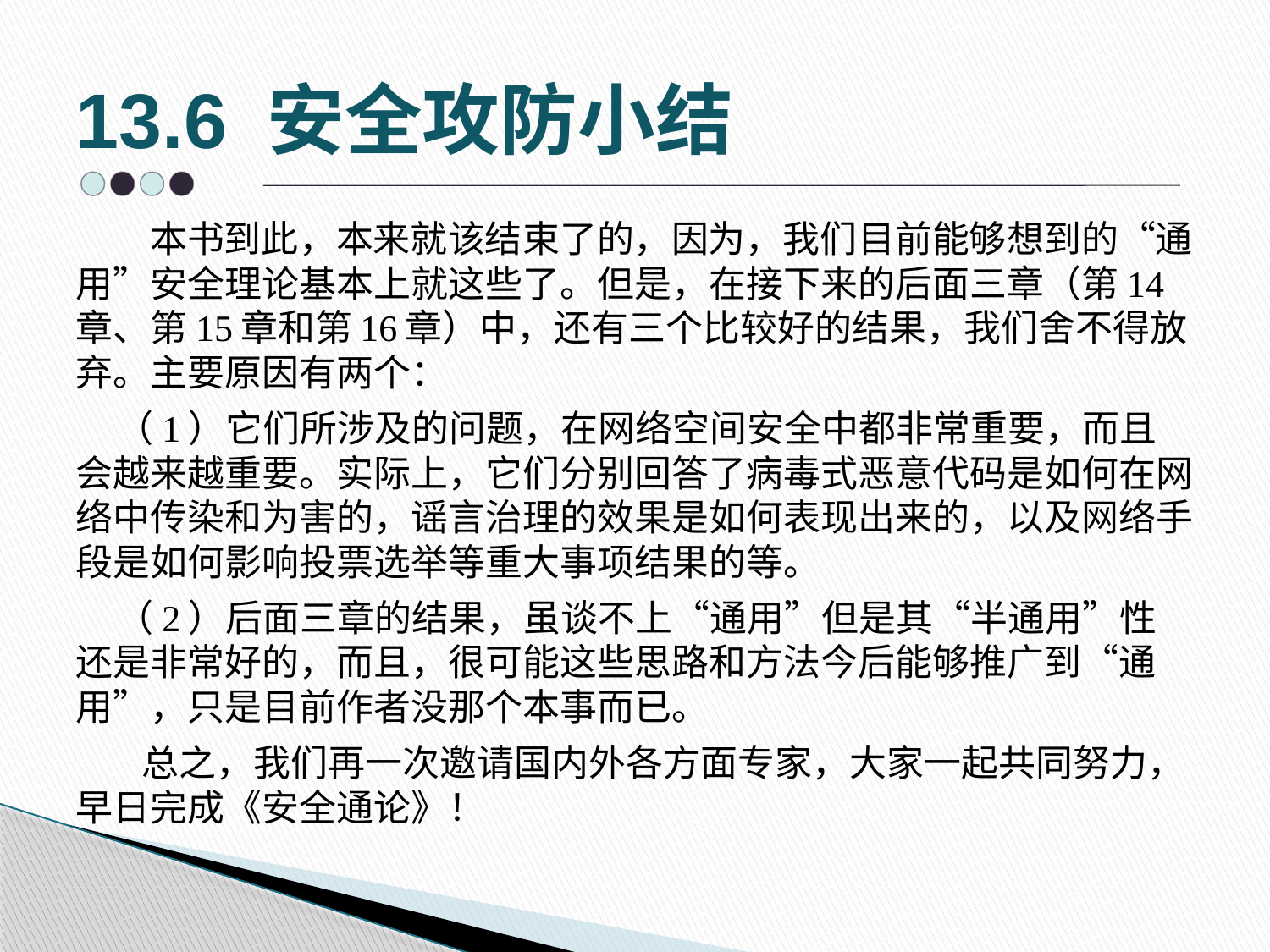

# 13.6 安全攻防小结

        本书到此，本来就该结束了的，因为，我们目前能够想到的“通用”安全理论基本上就这些了。但是，在接下来的后面三章（第14章、第15章和第16章）中，还有三个比较好的结果，我们舍不得放弃。主要原因有两个：
    （1）它们所涉及的问题，在网络空间安全中都非常重要，而且会越来越重要。实际上，它们分别回答了病毒式恶意代码是如何在网络中传染和为害的，谣言治理的效果是如何表现出来的，以及网络手段是如何影响投票选举等重大事项结果的等。
    （2）后面三章的结果，虽谈不上“通用”但是其“半通用”性还是非常好的，而且，很可能这些思路和方法今后能够推广到“通用”，只是目前作者没那个本事而已。
       总之，我们再一次邀请国内外各方面专家，大家一起共同努力，早日完成《安全通论》！